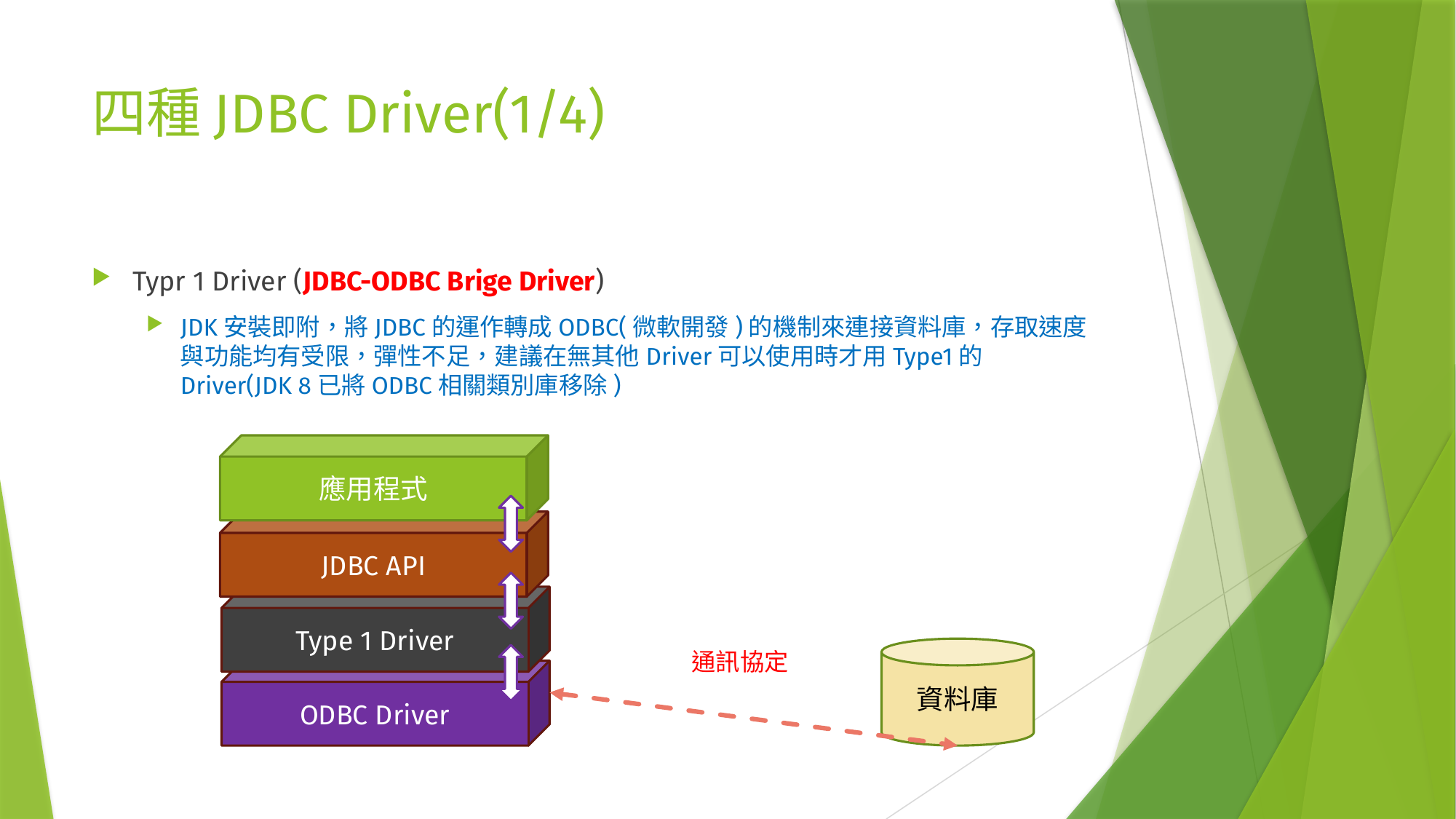

# 四種JDBC Driver(1/4)
Typr 1 Driver (JDBC-ODBC Brige Driver)
JDK安裝即附，將JDBC的運作轉成ODBC(微軟開發)的機制來連接資料庫，存取速度與功能均有受限，彈性不足，建議在無其他Driver可以使用時才用Type1的Driver(JDK 8已將ODBC相關類別庫移除)
應用程式

JDBC API

Type 1 Driver
資料庫
通訊協定

ODBC Driver